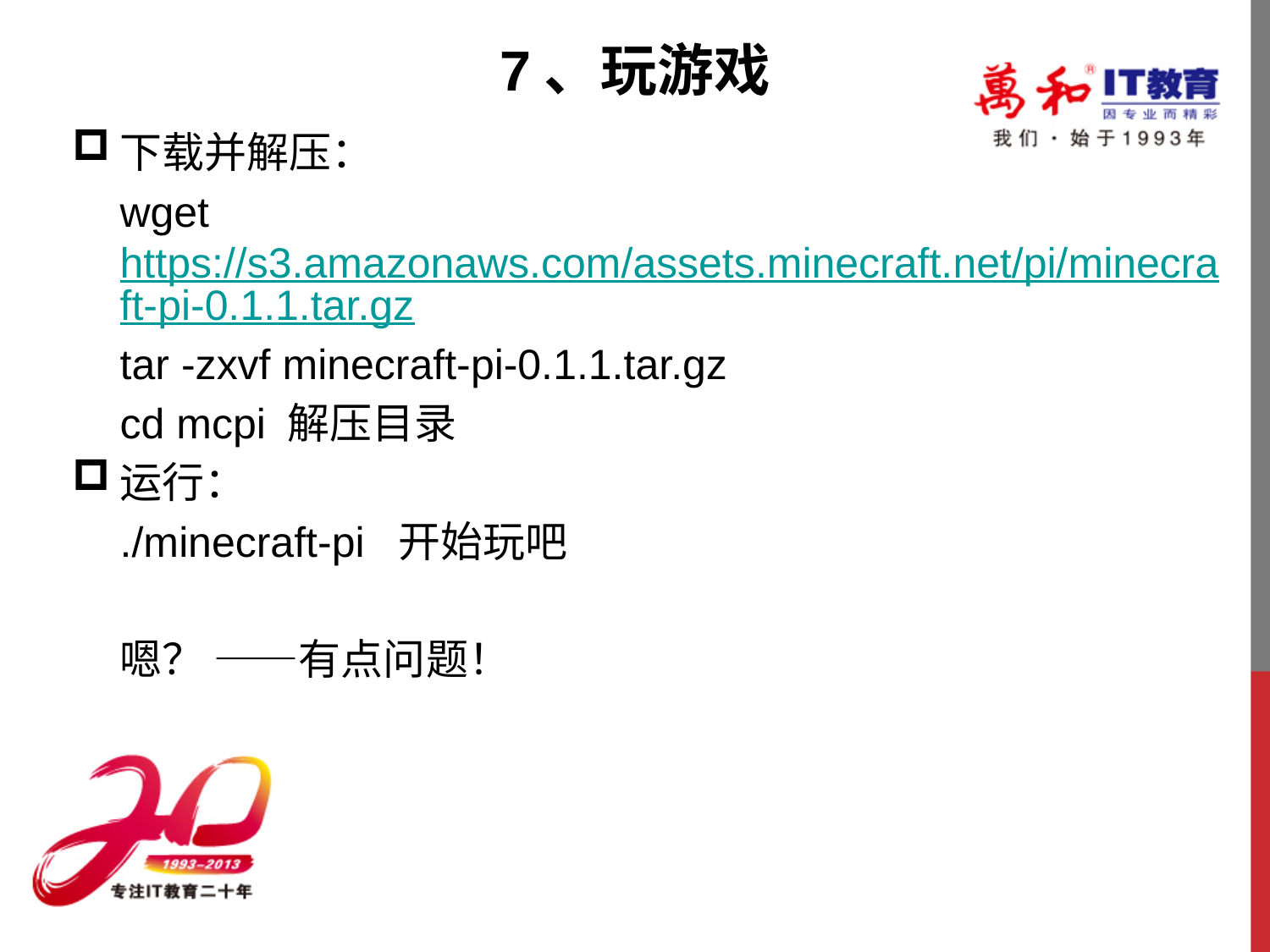

# 7、玩游戏
下载并解压：
	wget https://s3.amazonaws.com/assets.minecraft.net/pi/minecraft-pi-0.1.1.tar.gz
	tar -zxvf minecraft-pi-0.1.1.tar.gz
	cd mcpi 解压目录
运行：
	./minecraft-pi  开始玩吧

	嗯？ ——有点问题！